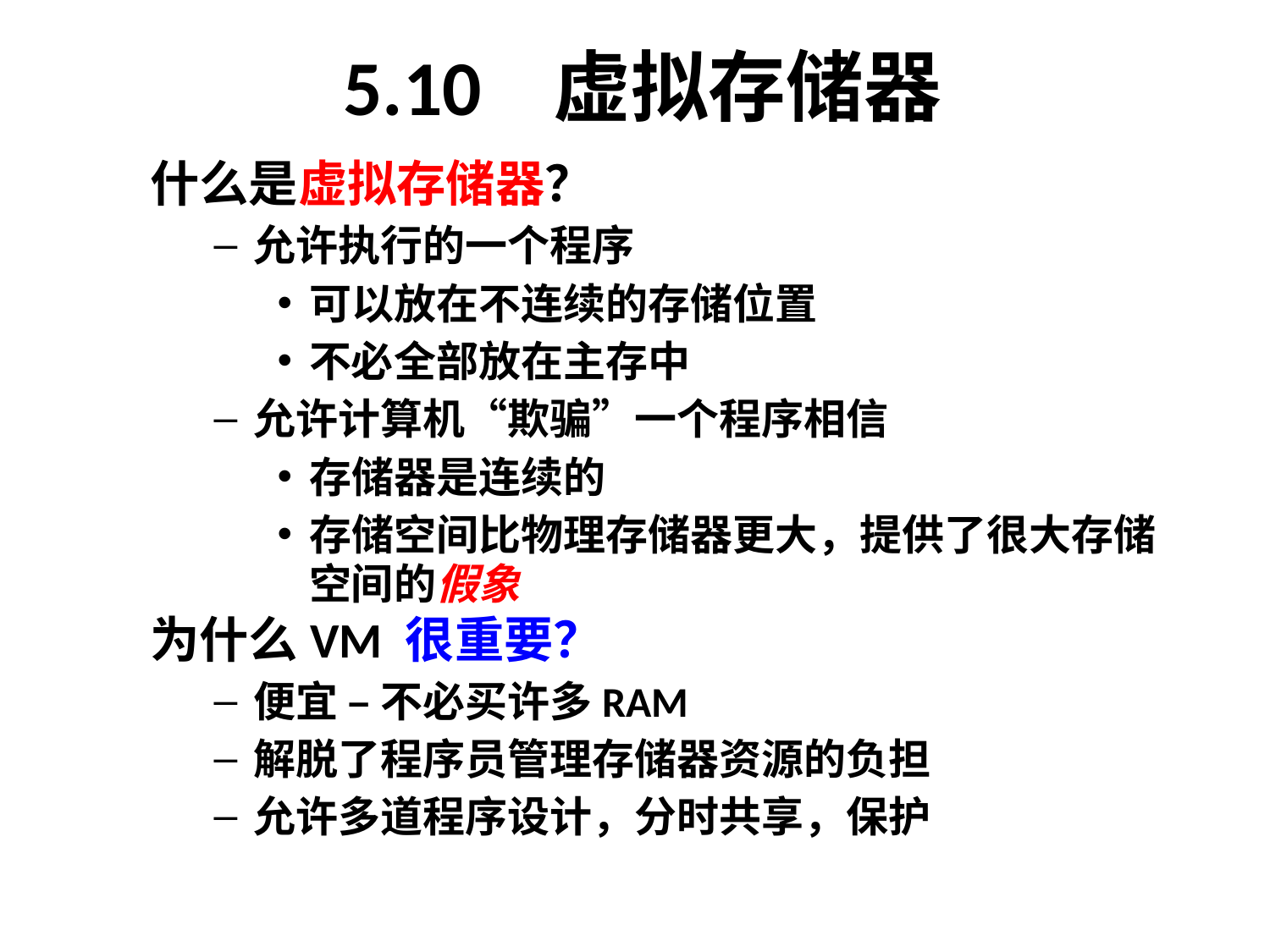

# 5.10   虚拟存储器
什么是虚拟存储器？
允许执行的一个程序
可以放在不连续的存储位置
不必全部放在主存中
允许计算机“欺骗”一个程序相信
存储器是连续的
存储空间比物理存储器更大，提供了很大存储空间的假象
为什么VM 很重要？
便宜 – 不必买许多RAM
解脱了程序员管理存储器资源的负担
允许多道程序设计，分时共享，保护

21